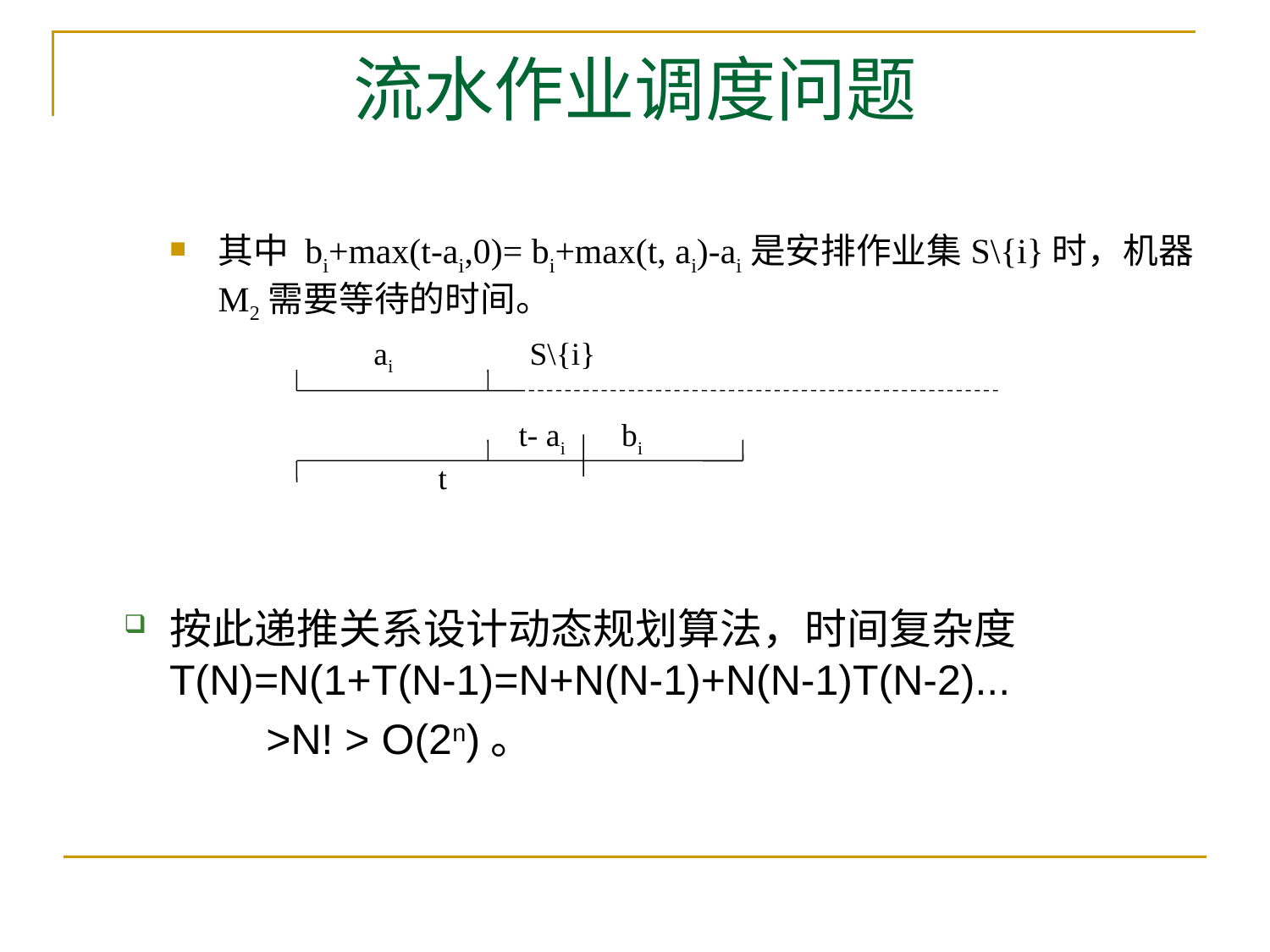

# 流水作业调度问题
其中 bi+max(t-ai,0)= bi+max(t, ai)-ai是安排作业集S\{i}时，机器M2需要等待的时间。

按此递推关系设计动态规划算法，时间复杂度T(N)=N(1+T(N-1)=N+N(N-1)+N(N-1)T(N-2)...
            >N! > O(2n)。

            ai                 S\{i}

                              t- ai       bi
                    t